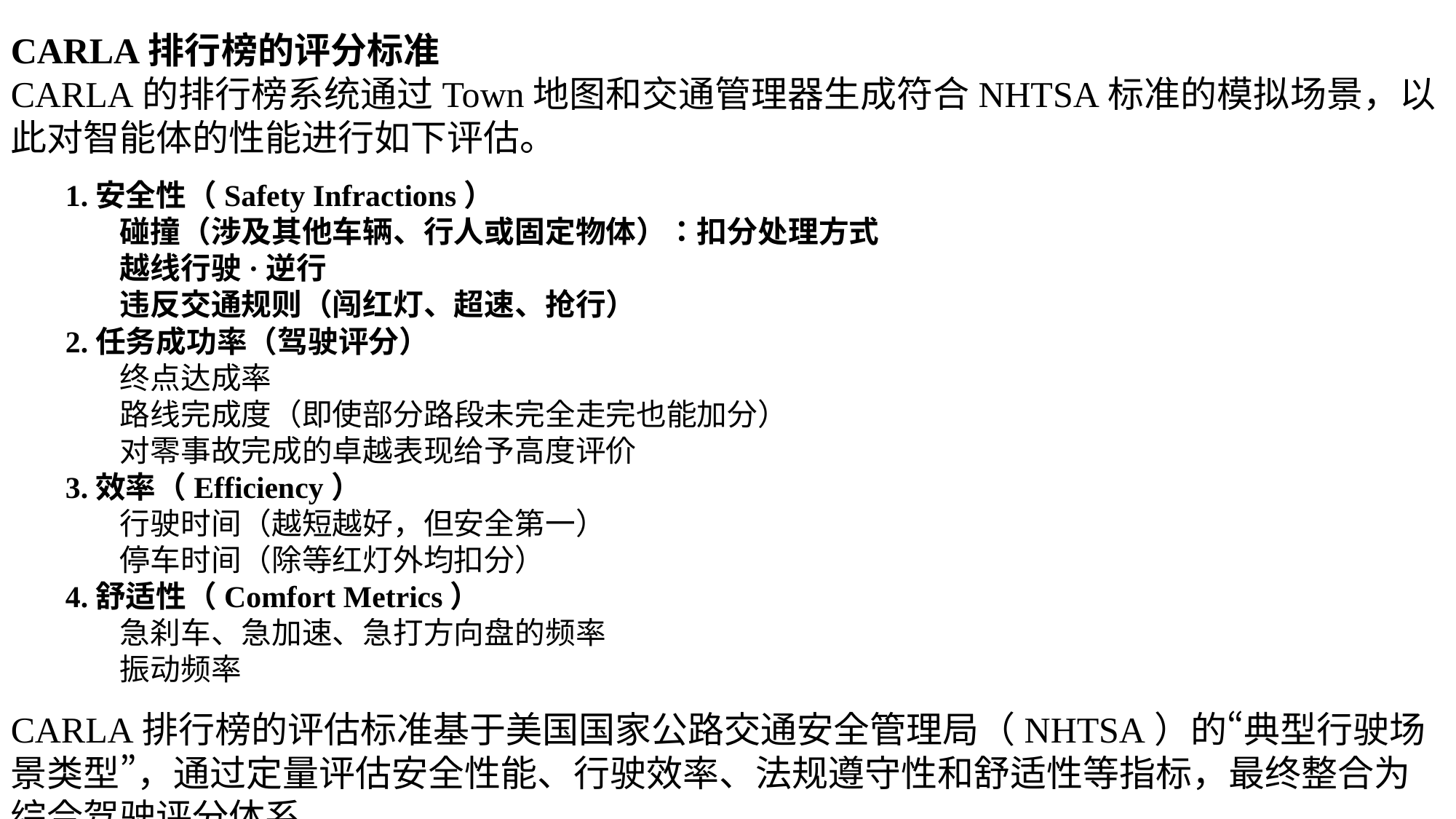

CARLA排行榜的评分标准
CARLA的排行榜系统通过Town地图和交通管理器生成符合NHTSA标准的模拟场景，以此对智能体的性能进行如下评估。
1.安全性（Safety Infractions）
碰撞（涉及其他车辆、行人或固定物体）：扣分处理方式
越线行驶·逆行
违反交通规则（闯红灯、超速、抢行）
2.任务成功率（驾驶评分）
终点达成率
路线完成度（即使部分路段未完全走完也能加分）
对零事故完成的卓越表现给予高度评价
3.效率（Efficiency）
行驶时间（越短越好，但安全第一）
停车时间（除等红灯外均扣分）
4.舒适性（Comfort Metrics）
急刹车、急加速、急打方向盘的频率
振动频率

CARLA排行榜的评估标准基于美国国家公路交通安全管理局（NHTSA）的“典型行驶场景类型”，通过定量评估安全性能、行驶效率、法规遵守性和舒适性等指标，最终整合为综合驾驶评分体系。